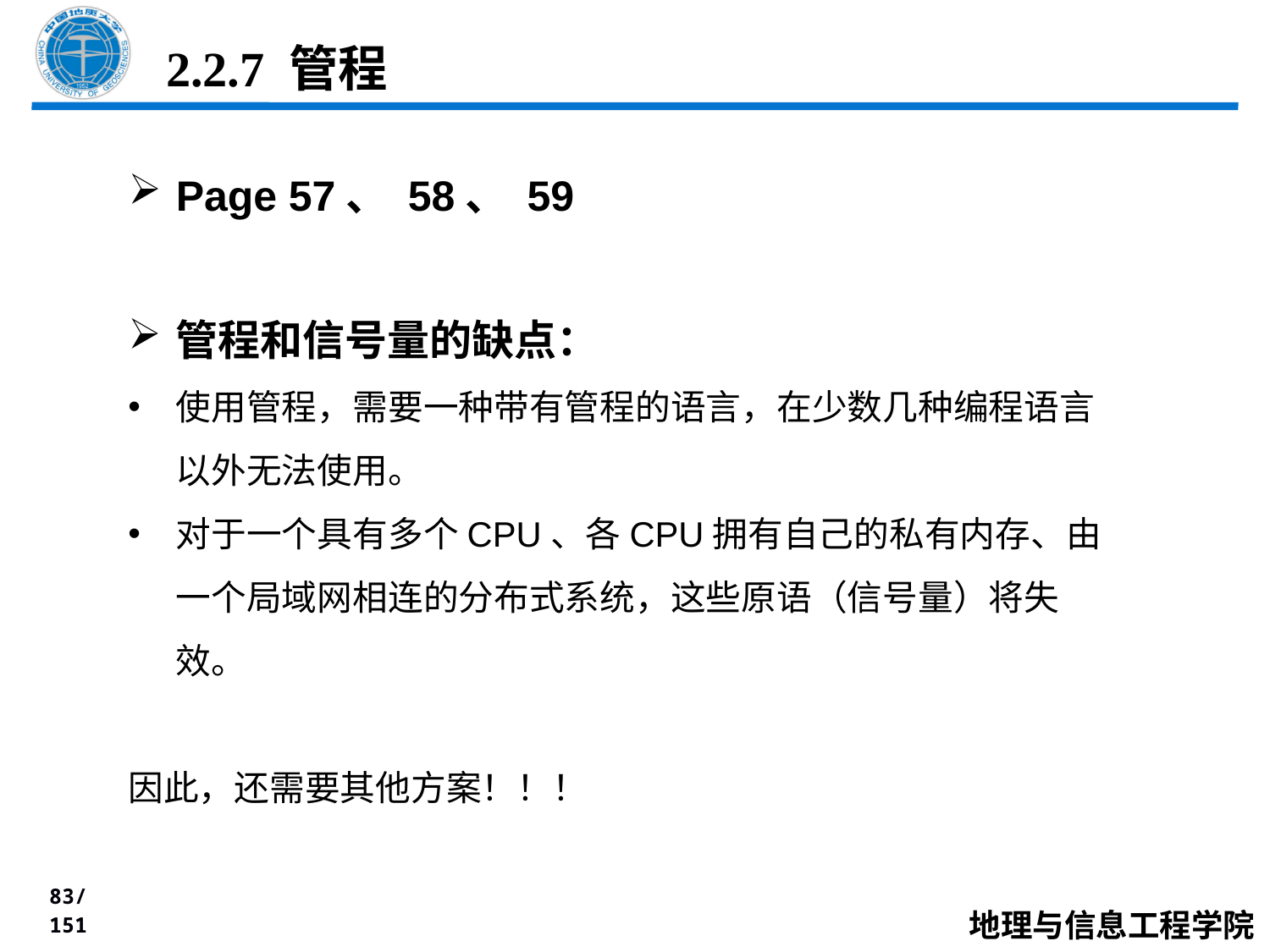

2.2.7 管程
Page 57、 58、 59
管程和信号量的缺点：
使用管程，需要一种带有管程的语言，在少数几种编程语言以外无法使用。
对于一个具有多个CPU、各CPU拥有自己的私有内存、由一个局域网相连的分布式系统，这些原语（信号量）将失效。

因此，还需要其他方案！！！